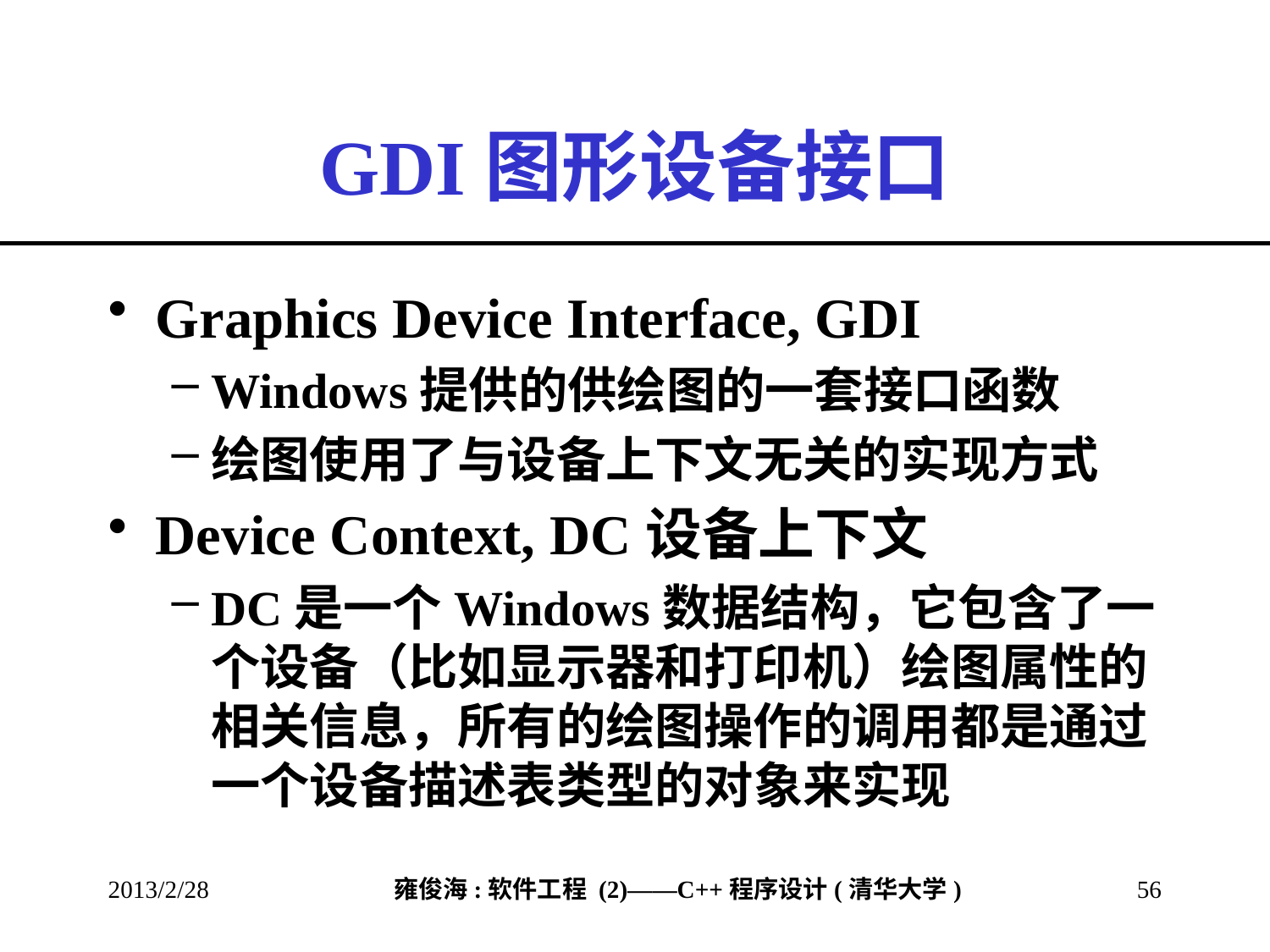

# GDI图形设备接口
Graphics Device Interface, GDI
Windows提供的供绘图的一套接口函数
绘图使用了与设备上下文无关的实现方式
Device Context, DC设备上下文
DC是一个Windows数据结构，它包含了一个设备（比如显示器和打印机）绘图属性的相关信息，所有的绘图操作的调用都是通过一个设备描述表类型的对象来实现
2013/2/28
56